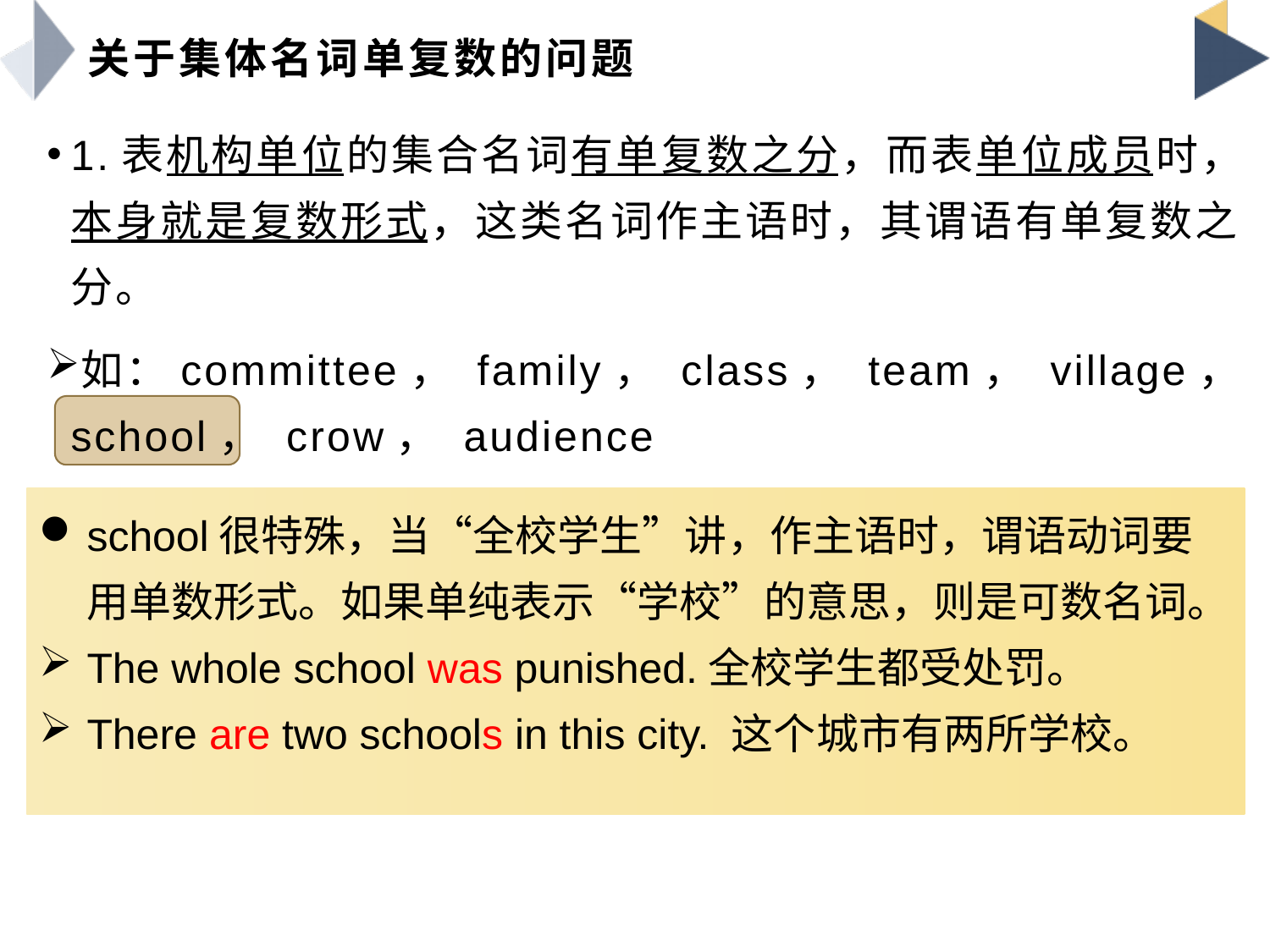

# 关于集体名词单复数的问题
1.表机构单位的集合名词有单复数之分，而表单位成员时，本身就是复数形式，这类名词作主语时，其谓语有单复数之分。
如：committee， family， class， team， village， school， crow， audience

school很特殊，当“全校学生”讲，作主语时，谓语动词要用单数形式。如果单纯表示“学校”的意思，则是可数名词。
The whole school was punished.全校学生都受处罚。
There are two schools in this city. 这个城市有两所学校。